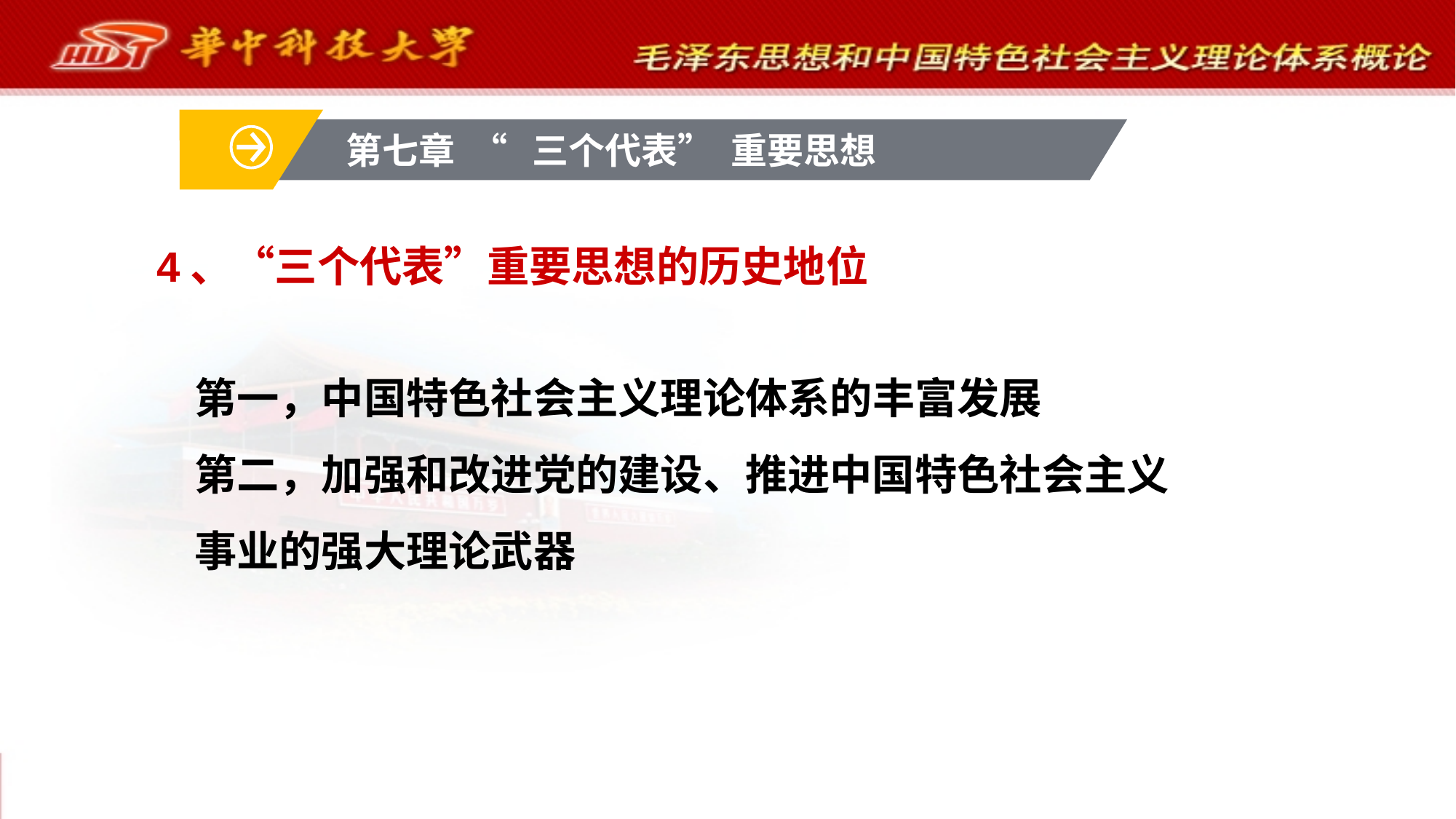

第七章  “   三个代表”  重要思想

# 4、“三个代表”重要思想的历史地位
第一，中国特色社会主义理论体系的丰富发展
第二，加强和改进党的建设、推进中国特色社会主义事业的强大理论武器